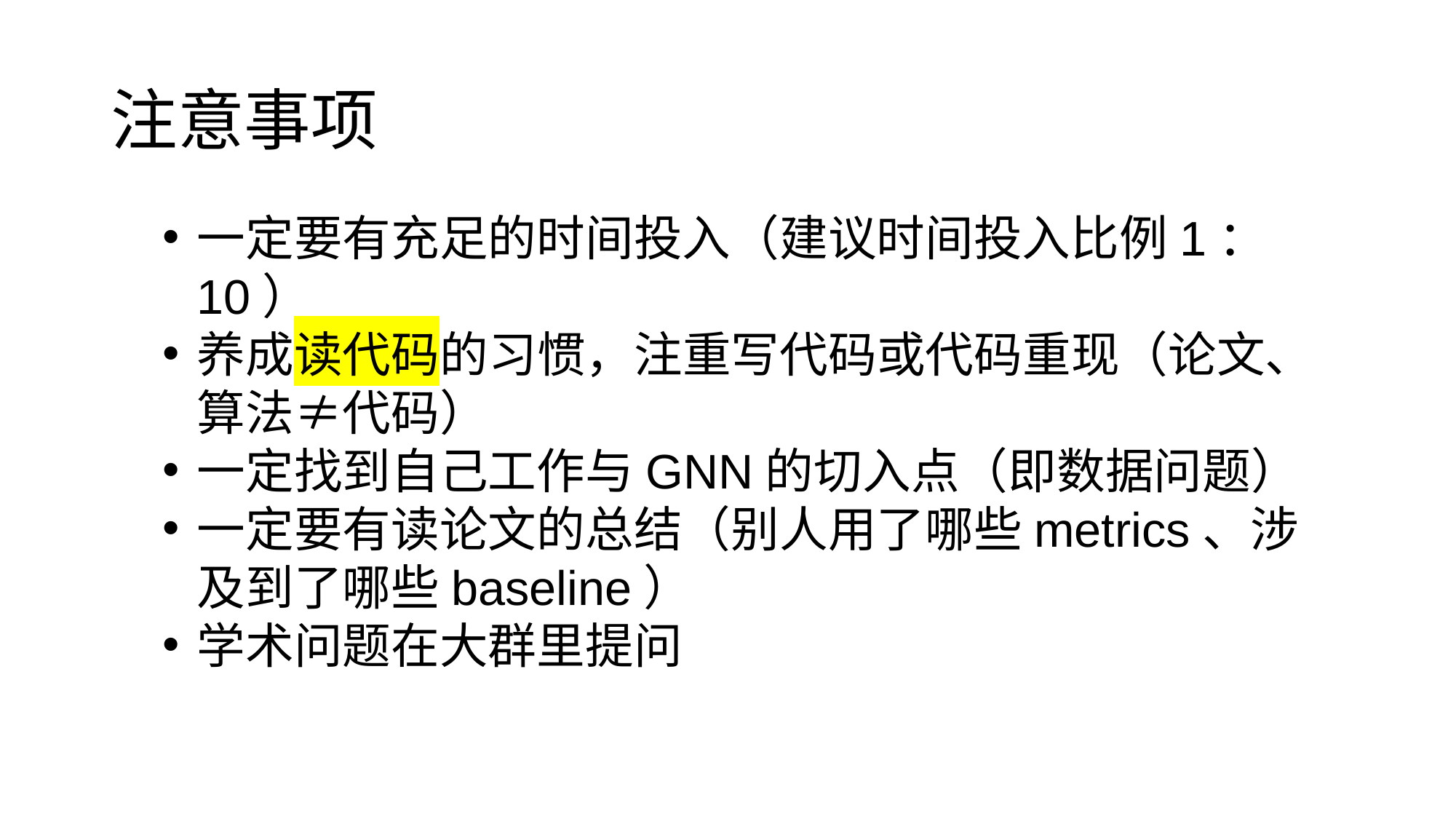

# 注意事项
一定要有充足的时间投入（建议时间投入比例1：10）
养成读代码的习惯，注重写代码或代码重现（论文、算法≠代码）
一定找到自己工作与GNN的切入点（即数据问题）
一定要有读论文的总结（别人用了哪些metrics、涉及到了哪些baseline）
学术问题在大群里提问